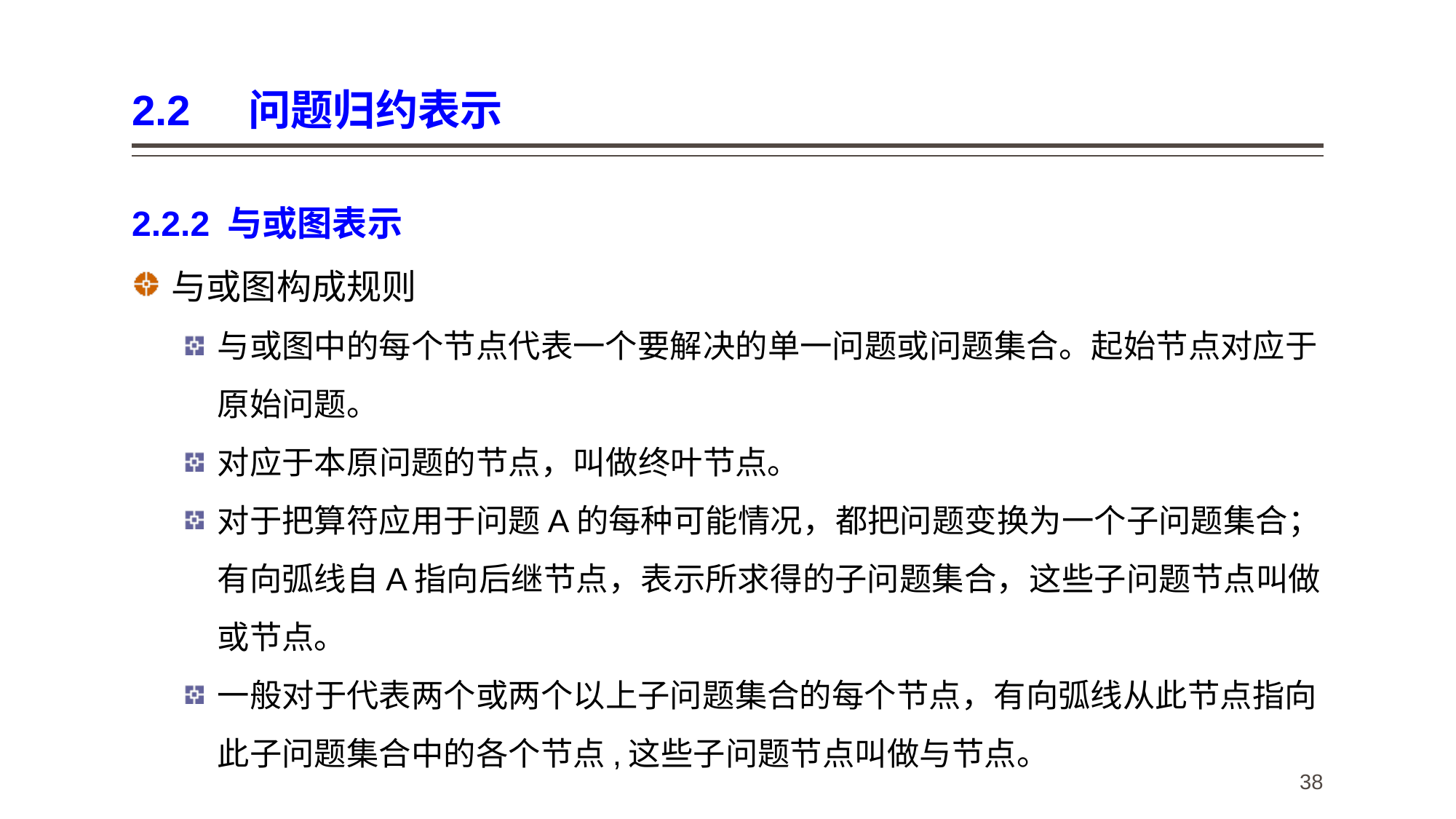

# 2.2    问题归约表示
2.2.2 与或图表示
与或图构成规则
与或图中的每个节点代表一个要解决的单一问题或问题集合。起始节点对应于原始问题。
对应于本原问题的节点，叫做终叶节点。
对于把算符应用于问题A的每种可能情况，都把问题变换为一个子问题集合；有向弧线自A指向后继节点，表示所求得的子问题集合，这些子问题节点叫做或节点。
一般对于代表两个或两个以上子问题集合的每个节点，有向弧线从此节点指向此子问题集合中的各个节点,这些子问题节点叫做与节点。
38